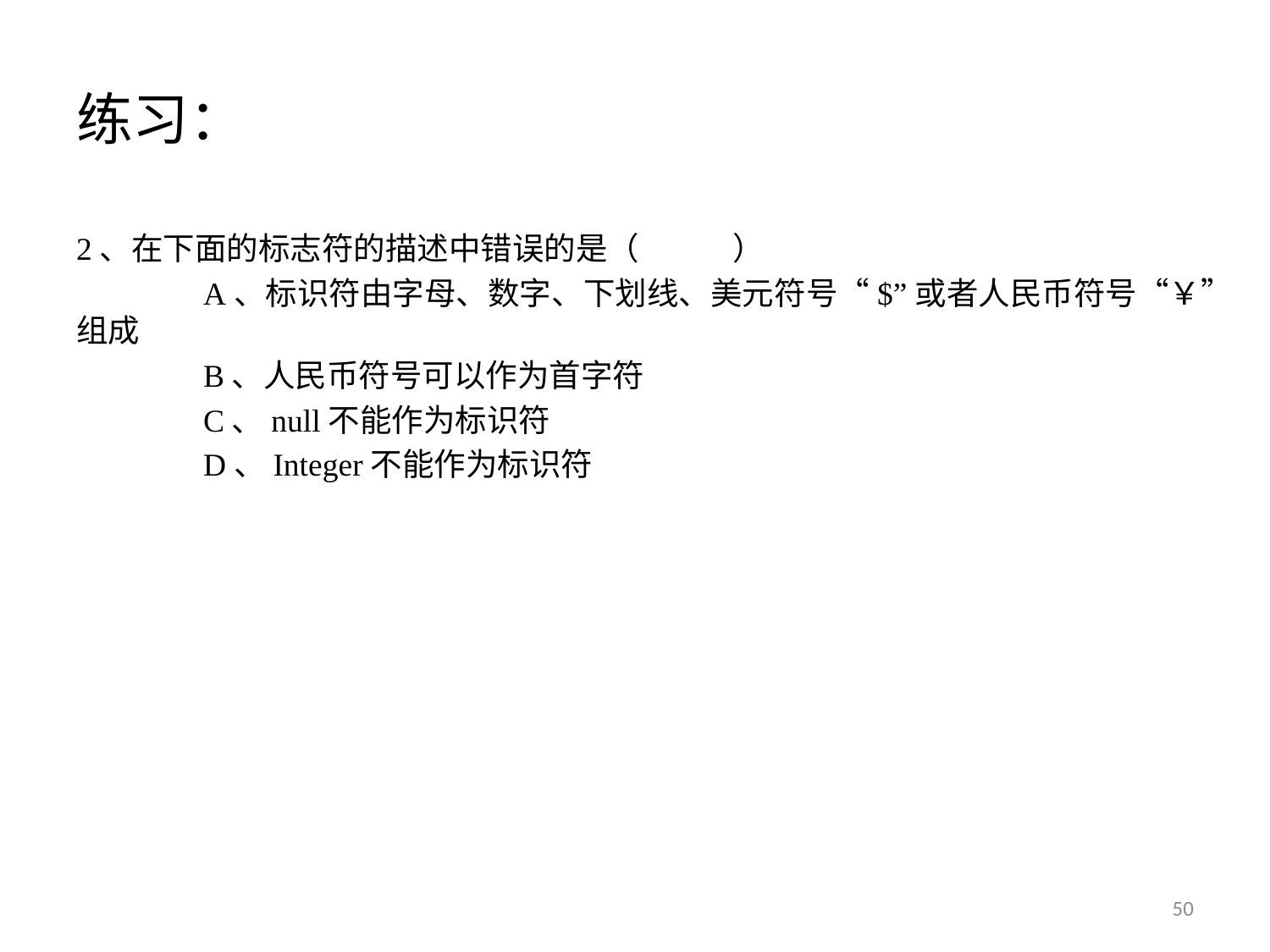

# 练习：
2、在下面的标志符的描述中错误的是（             ）
	A、标识符由字母、数字、下划线、美元符号“$”或者人民币符号“￥”组成
	B、人民币符号可以作为首字符
	C、null不能作为标识符
	D、Integer不能作为标识符

50